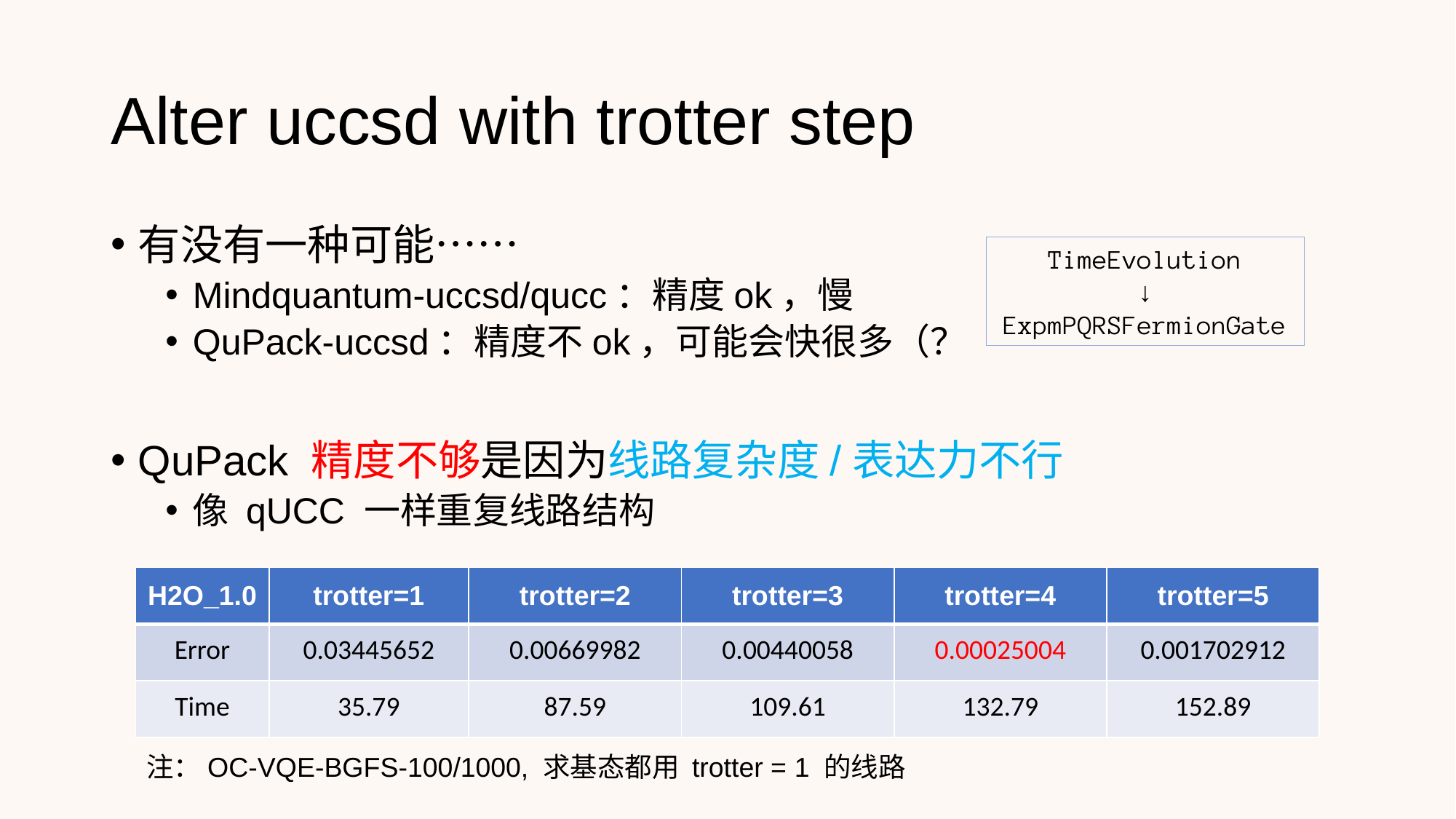

# Alter uccsd with trotter step
有没有一种可能……
Mindquantum-uccsd/qucc：精度ok，慢
QuPack-uccsd：精度不ok，可能会快很多（？

QuPack 精度不够是因为线路复杂度/表达力不行
像 qUCC 一样重复线路结构

TimeEvolution
↓
ExpmPQRSFermionGate
| H2O\_1.0 | trotter=1 | trotter=2 | trotter=3 | trotter=4 | trotter=5 |
| --- | --- | --- | --- | --- | --- |
| Error | 0.03445652 | 0.00669982 | 0.00440058 | 0.00025004 | 0.001702912 |
| Time | 35.79 | 87.59 | 109.61 | 132.79 | 152.89 |
注：OC-VQE-BGFS-100/1000, 求基态都用 trotter = 1 的线路